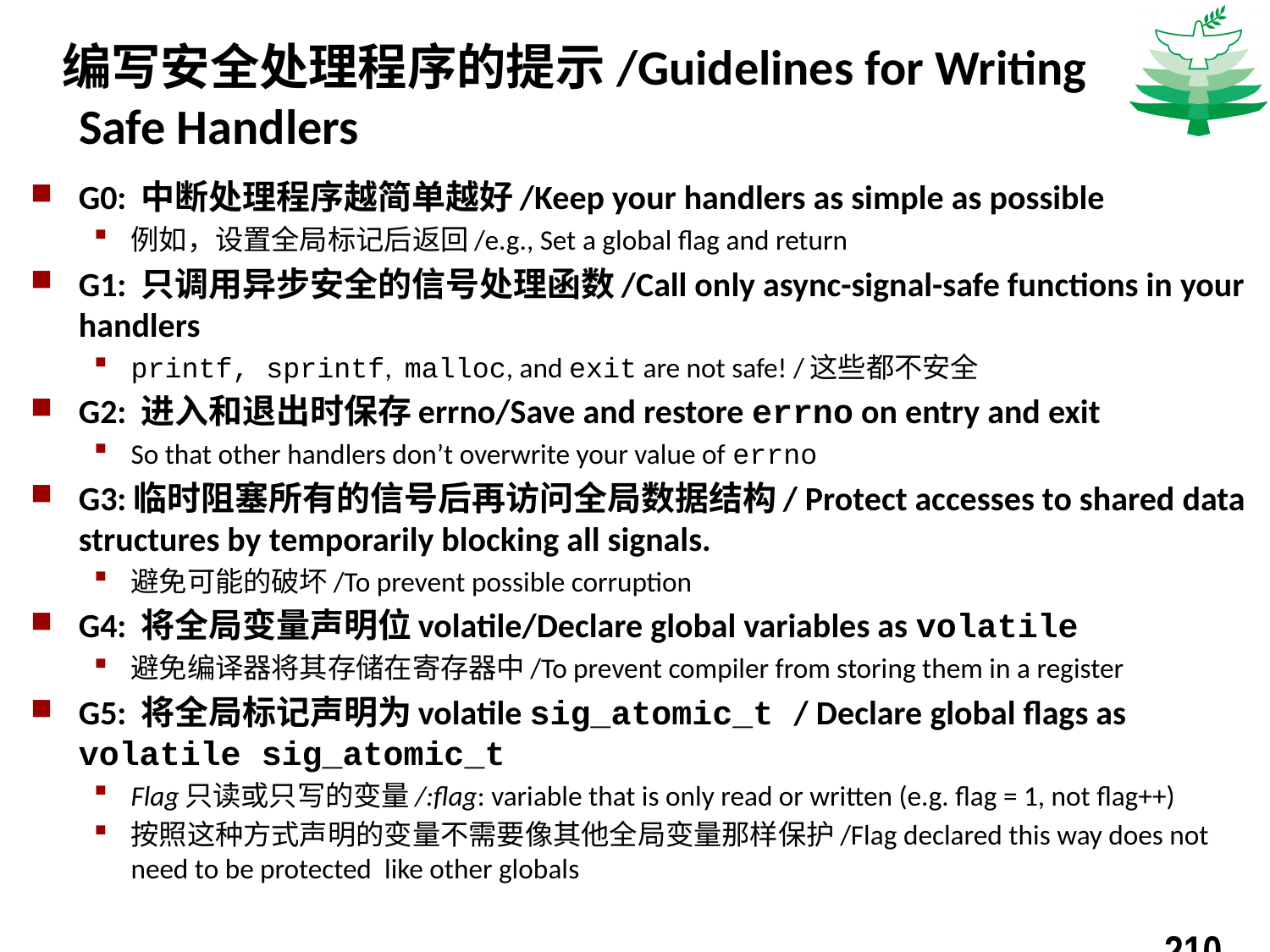

# 编写安全处理程序的提示/Guidelines for Writing Safe Handlers
G0: 中断处理程序越简单越好/Keep your handlers as simple as possible
例如，设置全局标记后返回/e.g., Set a global flag and return
G1: 只调用异步安全的信号处理函数/Call only async-signal-safe functions in your handlers
printf, sprintf,  malloc, and exit are not safe! /这些都不安全
G2: 进入和退出时保存errno/Save and restore errno on entry and exit
So that other handlers don’t overwrite your value of errno
G3:临时阻塞所有的信号后再访问全局数据结构/ Protect accesses to shared data structures by temporarily blocking all signals.
避免可能的破坏/To prevent possible corruption
G4: 将全局变量声明位volatile/Declare global variables as volatile
避免编译器将其存储在寄存器中/To prevent compiler from storing them in a register
G5: 将全局标记声明为volatile sig_atomic_t / Declare global flags as volatile sig_atomic_t
Flag只读或只写的变量/:flag: variable that is only read or written (e.g. flag = 1, not flag++)
按照这种方式声明的变量不需要像其他全局变量那样保护/Flag declared this way does not need to be protected  like other globals